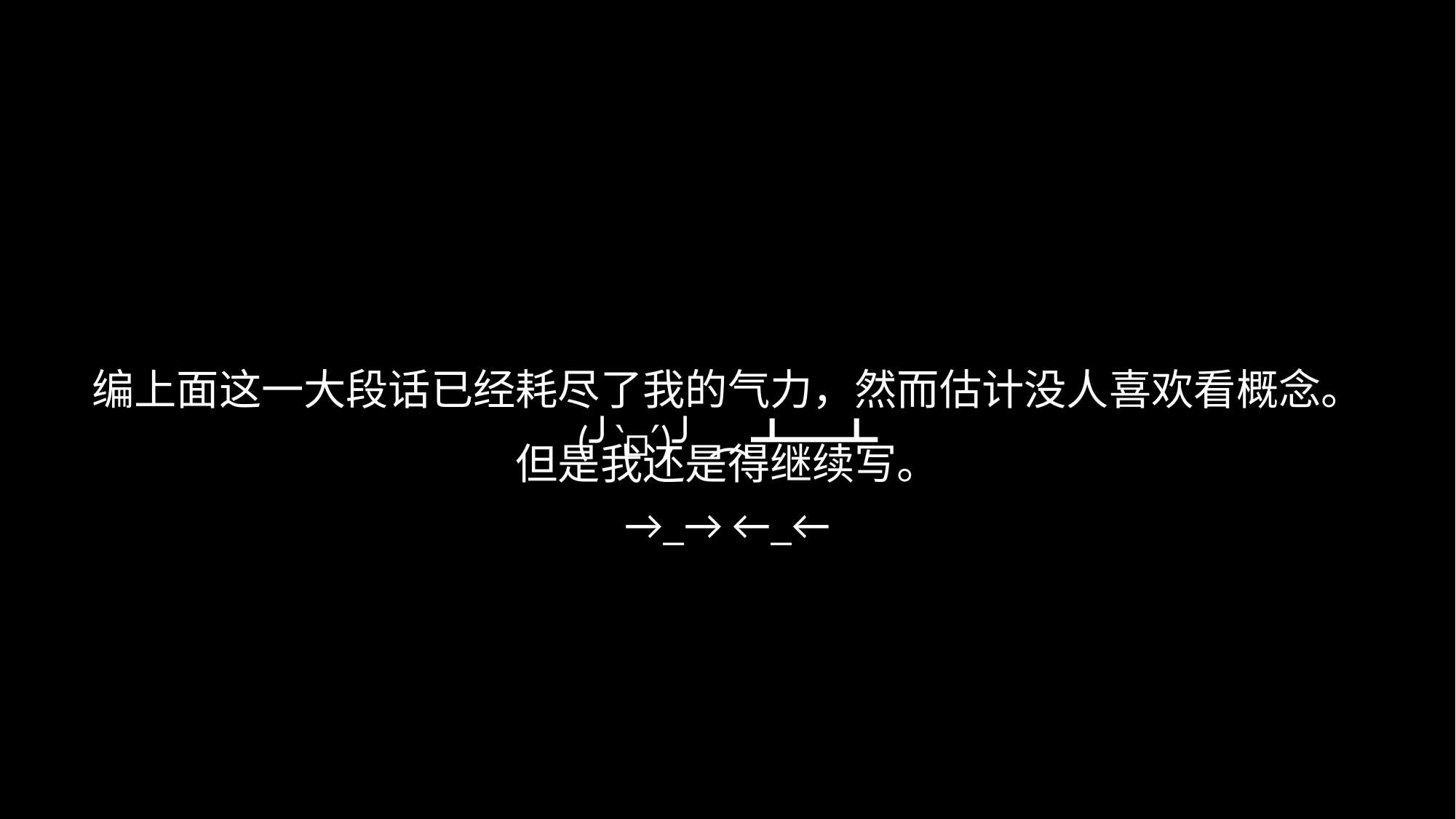

编上面这一大段话已经耗尽了我的气力，然而估计没人喜欢看概念。
(╯‵□′)╯︵┻━┻
但是我还是得继续写。
→_→ ←_←